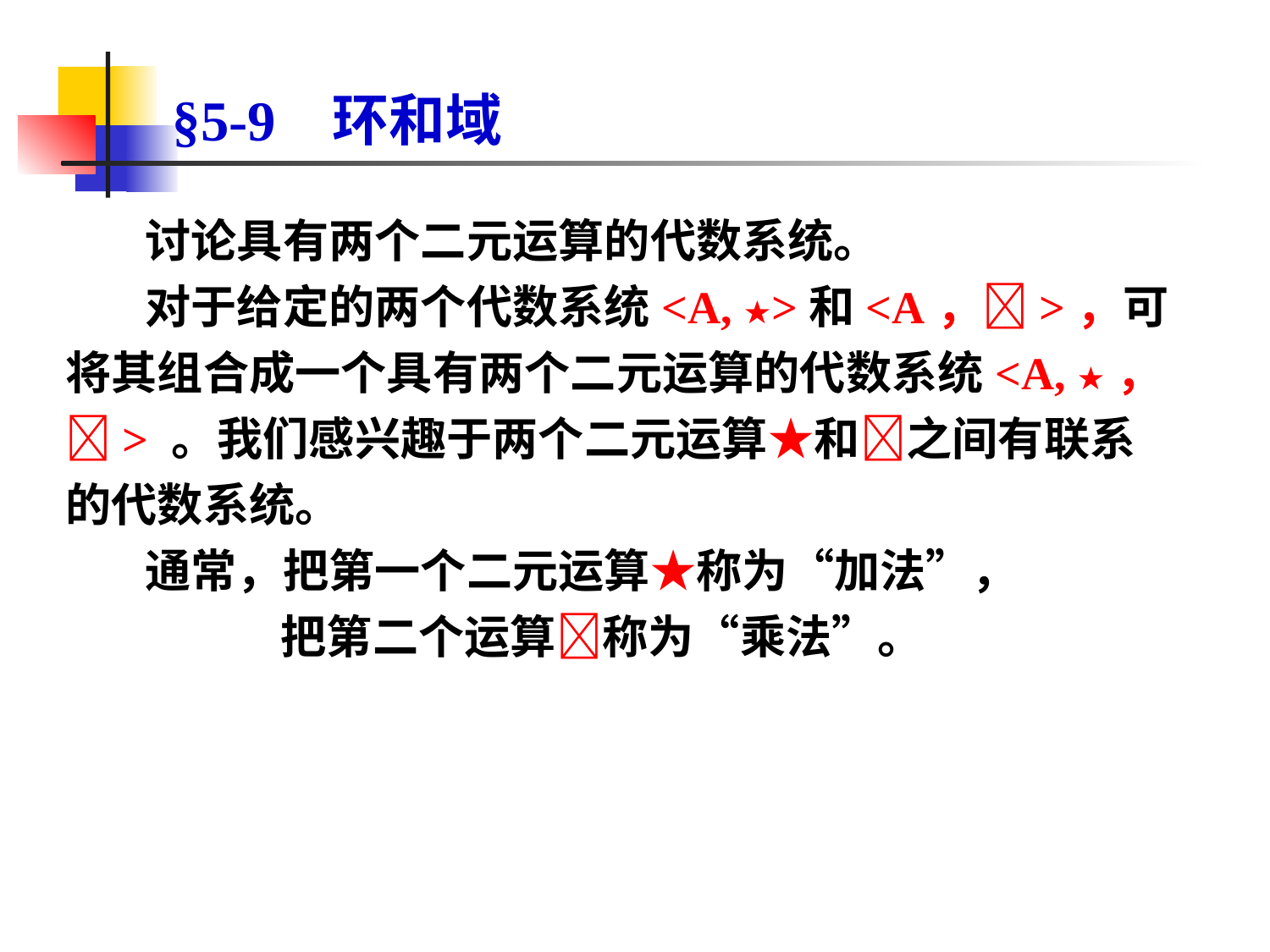

# §5-9   环和域
讨论具有两个二元运算的代数系统。
对于给定的两个代数系统<A, ★>和<A，∗>，可将其组合成一个具有两个二元运算的代数系统<A, ★，∗> 。我们感兴趣于两个二元运算★和∗之间有联系的代数系统。
通常，把第一个二元运算★称为“加法”，
            把第二个运算∗称为“乘法”。
31